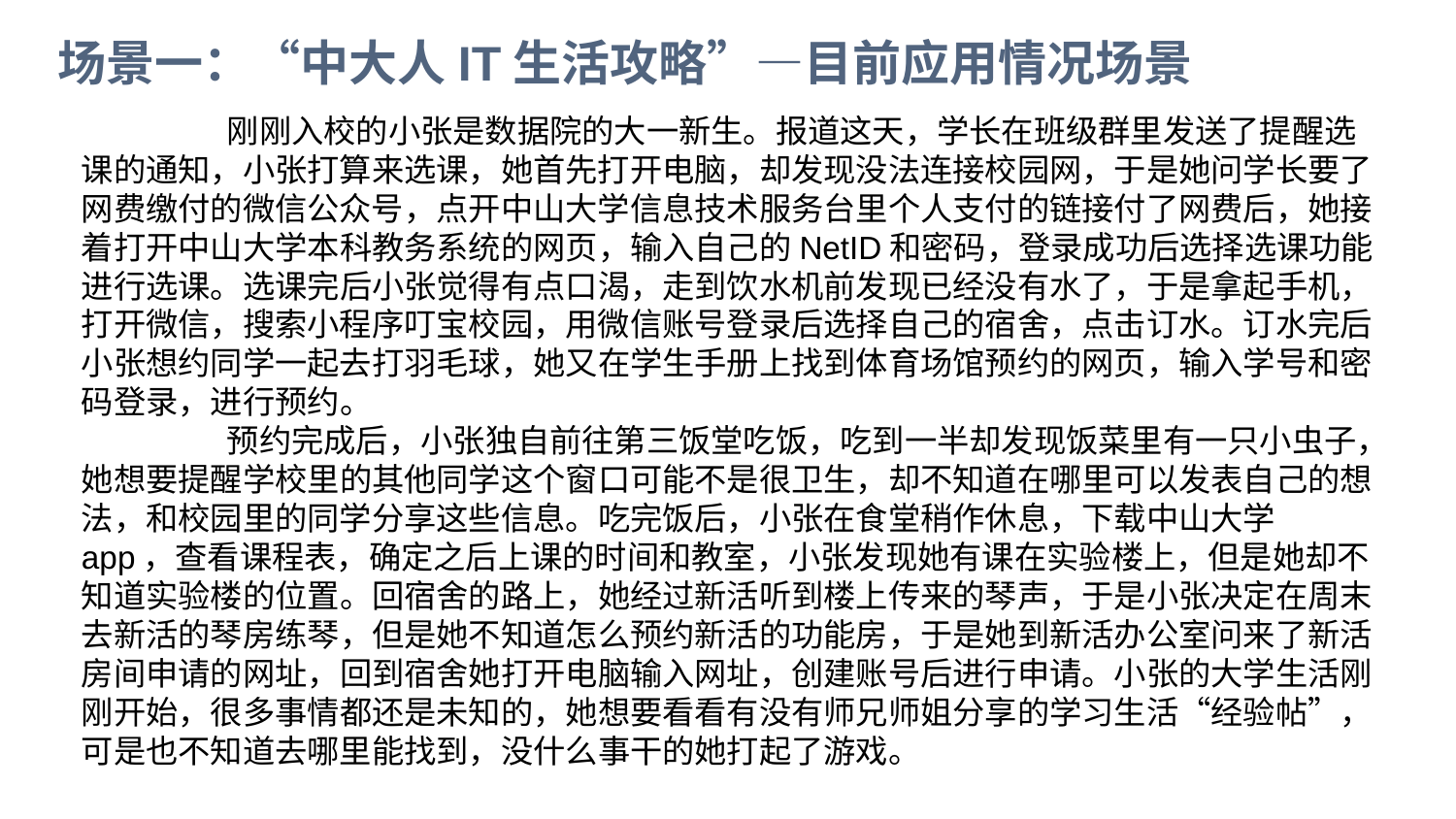

场景一：“中大人IT生活攻略”—目前应用情况场景
	刚刚入校的小张是数据院的大一新生。报道这天，学长在班级群里发送了提醒选课的通知，小张打算来选课，她首先打开电脑，却发现没法连接校园网，于是她问学长要了网费缴付的微信公众号，点开中山大学信息技术服务台里个人支付的链接付了网费后，她接着打开中山大学本科教务系统的网页，输入自己的NetID和密码，登录成功后选择选课功能进行选课。选课完后小张觉得有点口渴，走到饮水机前发现已经没有水了，于是拿起手机，打开微信，搜索小程序叮宝校园，用微信账号登录后选择自己的宿舍，点击订水。订水完后小张想约同学一起去打羽毛球，她又在学生手册上找到体育场馆预约的网页，输入学号和密码登录，进行预约。
	预约完成后，小张独自前往第三饭堂吃饭，吃到一半却发现饭菜里有一只小虫子，她想要提醒学校里的其他同学这个窗口可能不是很卫生，却不知道在哪里可以发表自己的想法，和校园里的同学分享这些信息。吃完饭后，小张在食堂稍作休息，下载中山大学app，查看课程表，确定之后上课的时间和教室，小张发现她有课在实验楼上，但是她却不知道实验楼的位置。回宿舍的路上，她经过新活听到楼上传来的琴声，于是小张决定在周末去新活的琴房练琴，但是她不知道怎么预约新活的功能房，于是她到新活办公室问来了新活房间申请的网址，回到宿舍她打开电脑输入网址，创建账号后进行申请。小张的大学生活刚刚开始，很多事情都还是未知的，她想要看看有没有师兄师姐分享的学习生活“经验帖”，可是也不知道去哪里能找到，没什么事干的她打起了游戏。